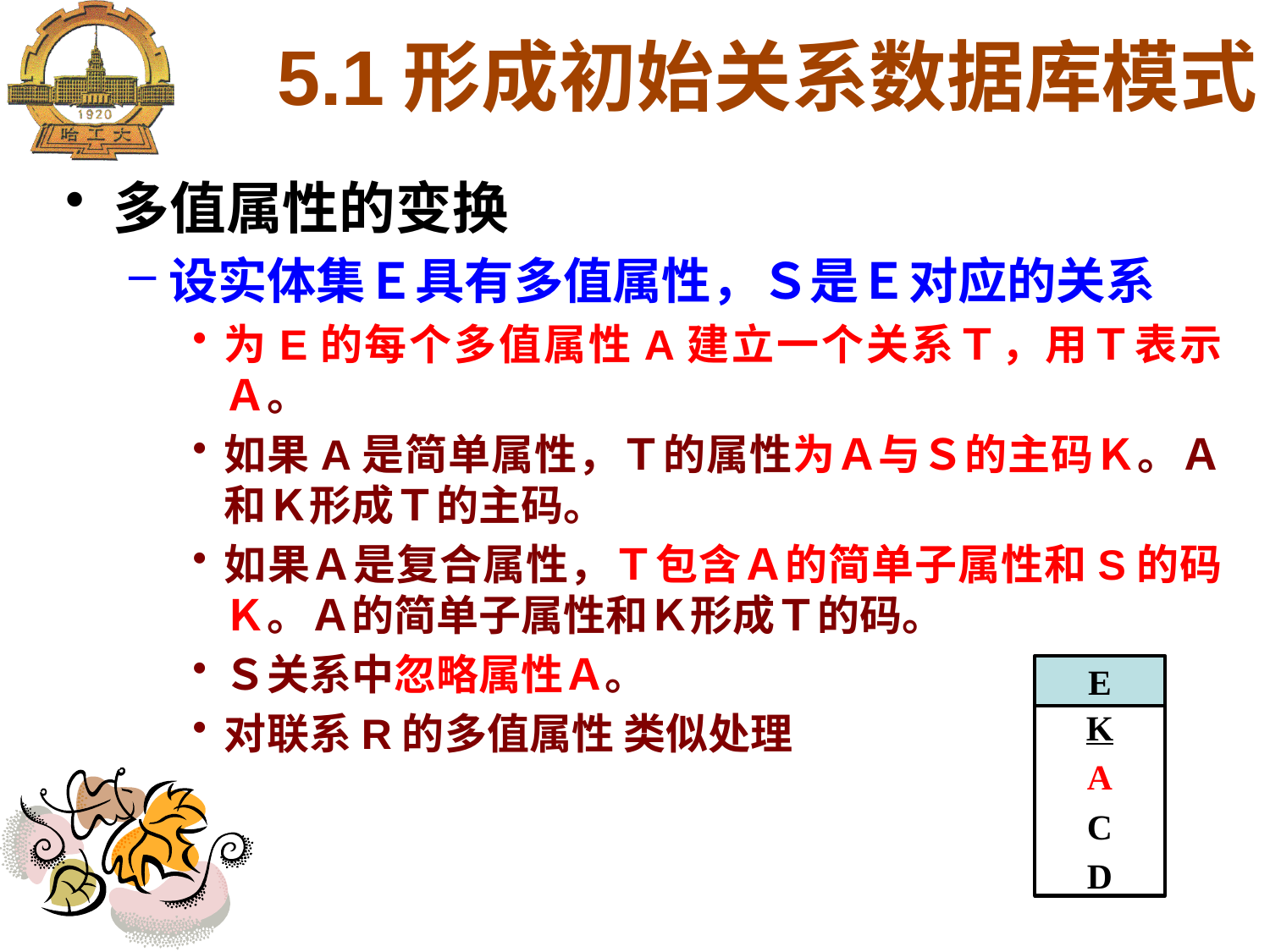

5.1形成初始关系数据库模式
多值属性的变换
设实体集Ｅ具有多值属性，Ｓ是Ｅ对应的关系
为E的每个多值属性A建立一个关系Ｔ，用Ｔ表示Ａ。
如果A是简单属性，Ｔ的属性为Ａ与Ｓ的主码Ｋ。Ａ和Ｋ形成Ｔ的主码。
如果Ａ是复合属性，Ｔ包含Ａ的简单子属性和S的码Ｋ。Ａ的简单子属性和Ｋ形成Ｔ的码。
Ｓ关系中忽略属性Ａ。
对联系R的多值属性 类似处理
E
K
A
C
D